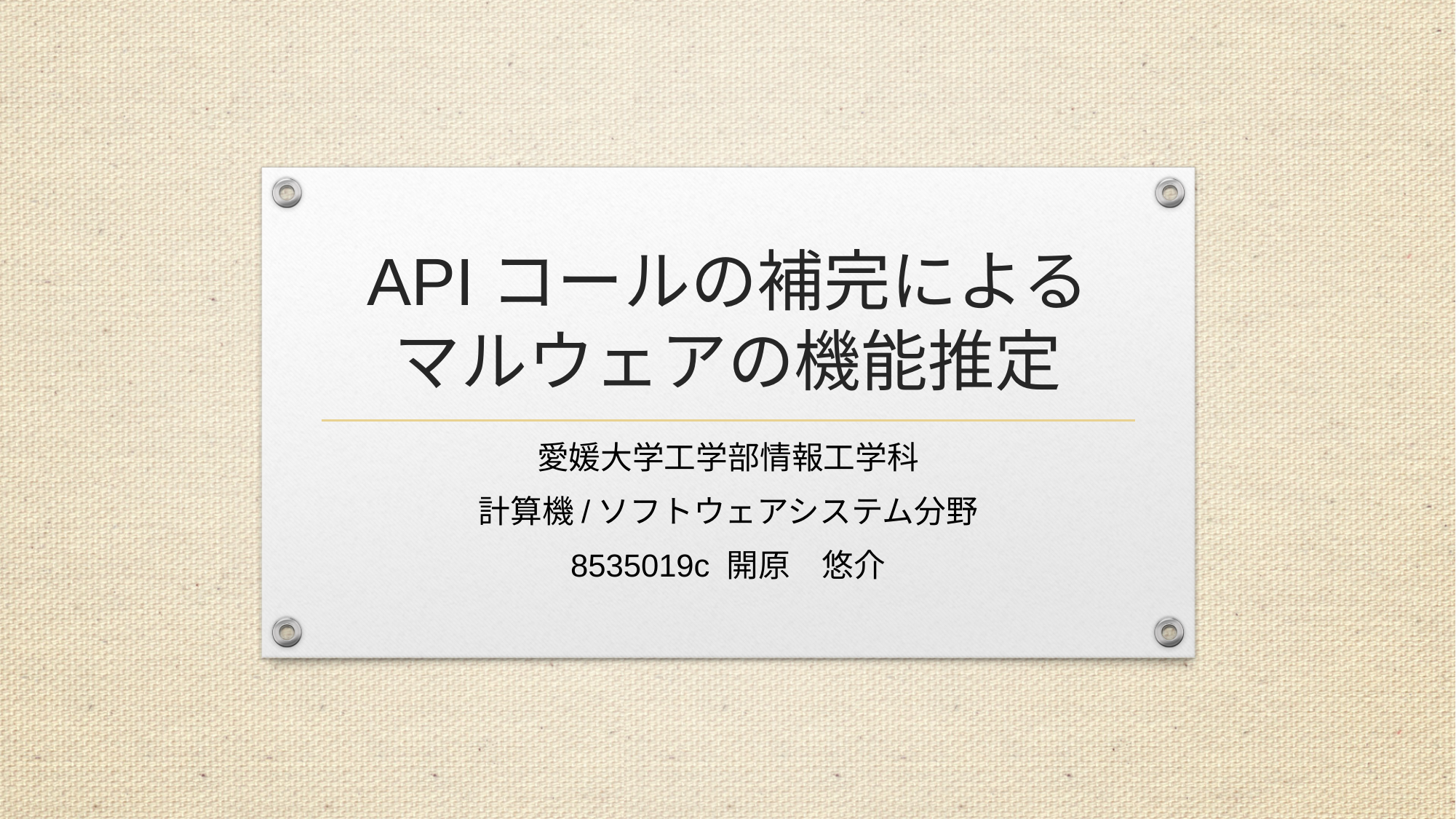

# APIコールの補完による マルウェアの機能推定
愛媛大学工学部情報工学科
計算機/ソフトウェアシステム分野
8535019c 開原　悠介